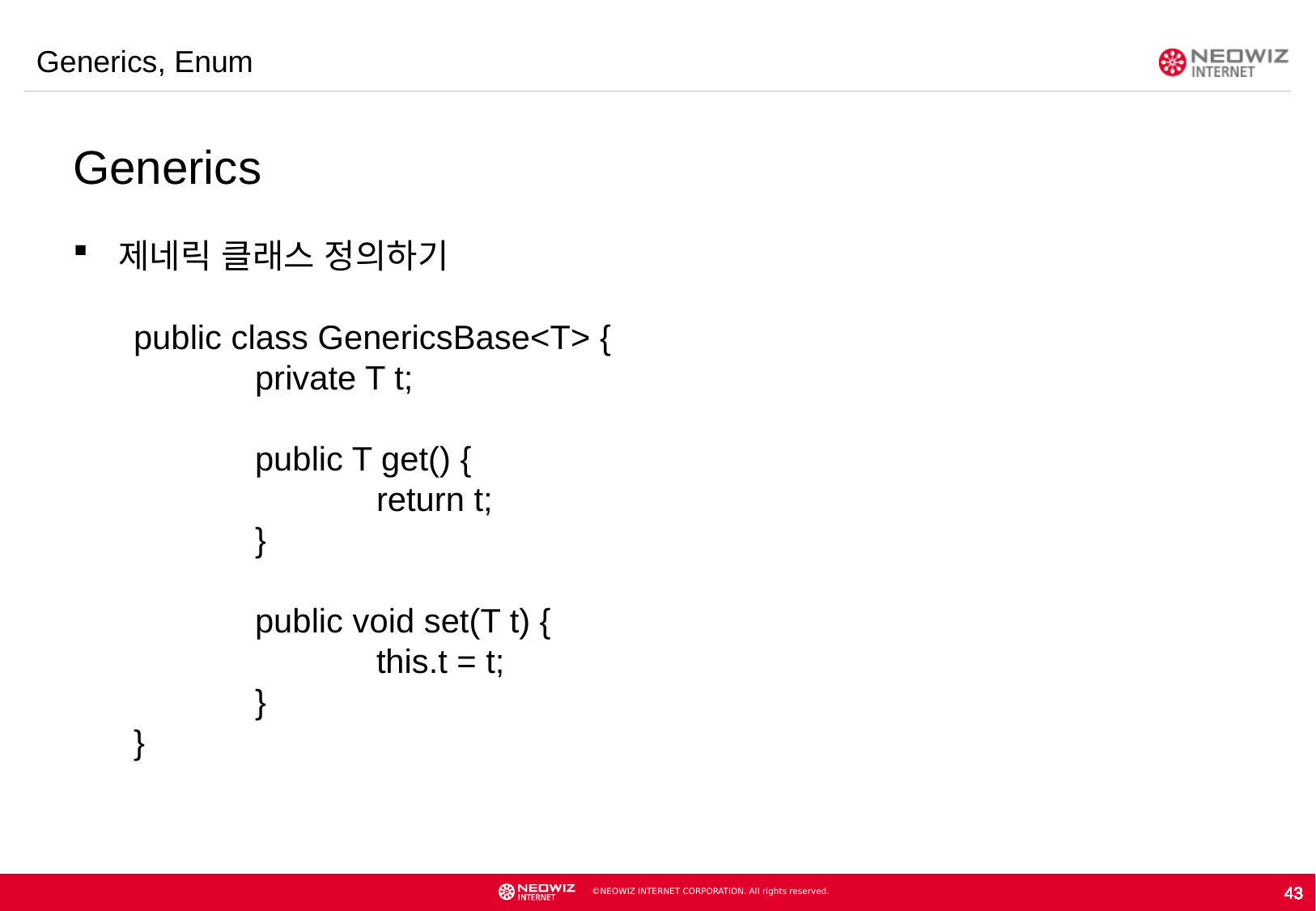

Generics, Enum

Generics

제네릭 클래스 정의하기

public class GenericsBase<T> {
	private T t;

	public T get() {
		return t;
	}

	public void set(T t) {
		this.t = t;
	}
}
43
43
43
43
43
43
43
43
43
43
43
43
43
43
43
43
43
43
43
43
43
43
43
43
43